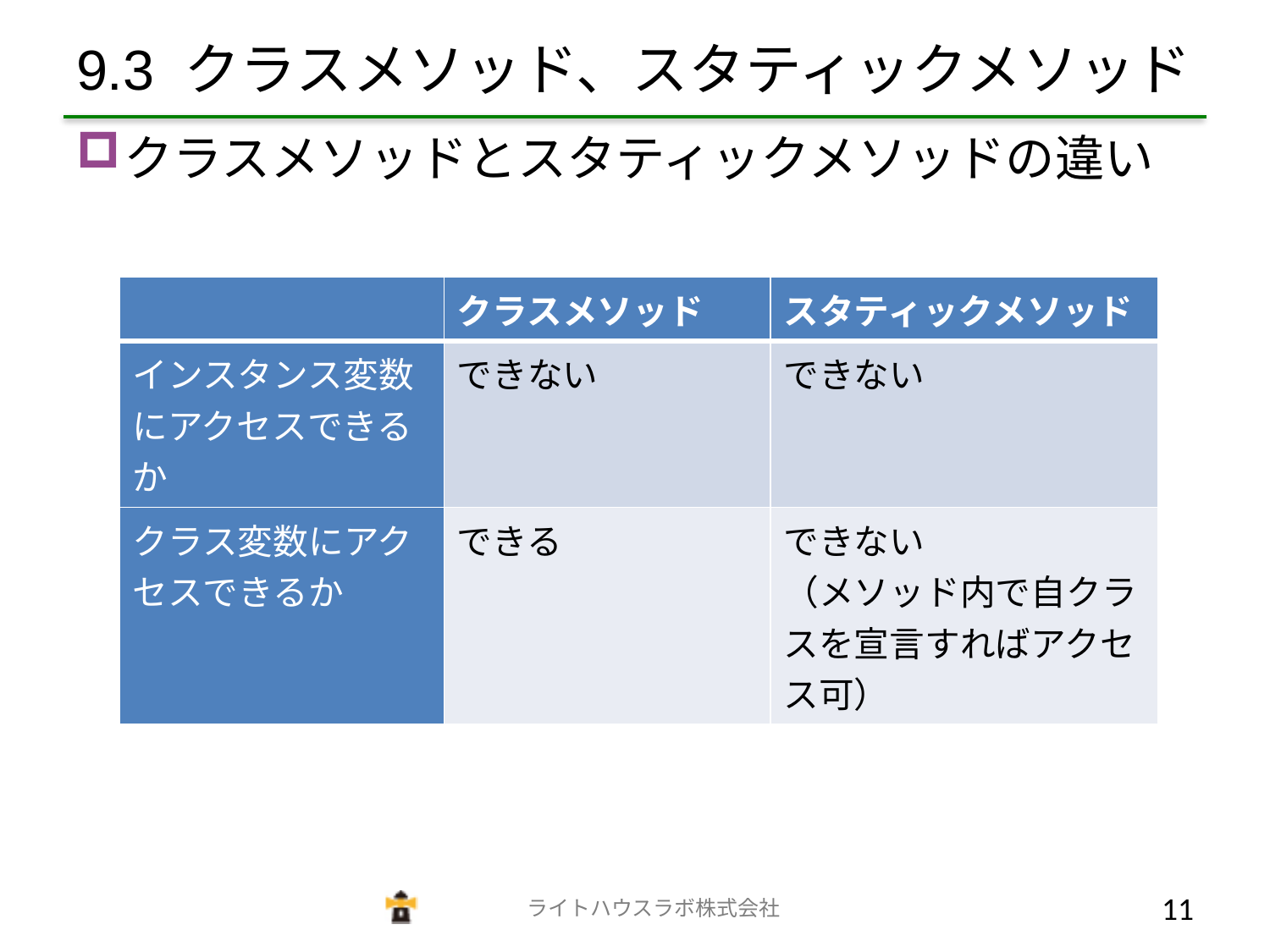

# 9.3 クラスメソッド、スタティックメソッド
クラスメソッドとスタティックメソッドの違い
|  | クラスメソッド | スタティックメソッド |
| --- | --- | --- |
| インスタンス変数にアクセスできるか | できない | できない |
| クラス変数にアクセスできるか | できる | できない （メソッド内で自クラスを宣言すればアクセス可） |
　　　　　　　　　　　　　ライトハウスラボ株式会社
11